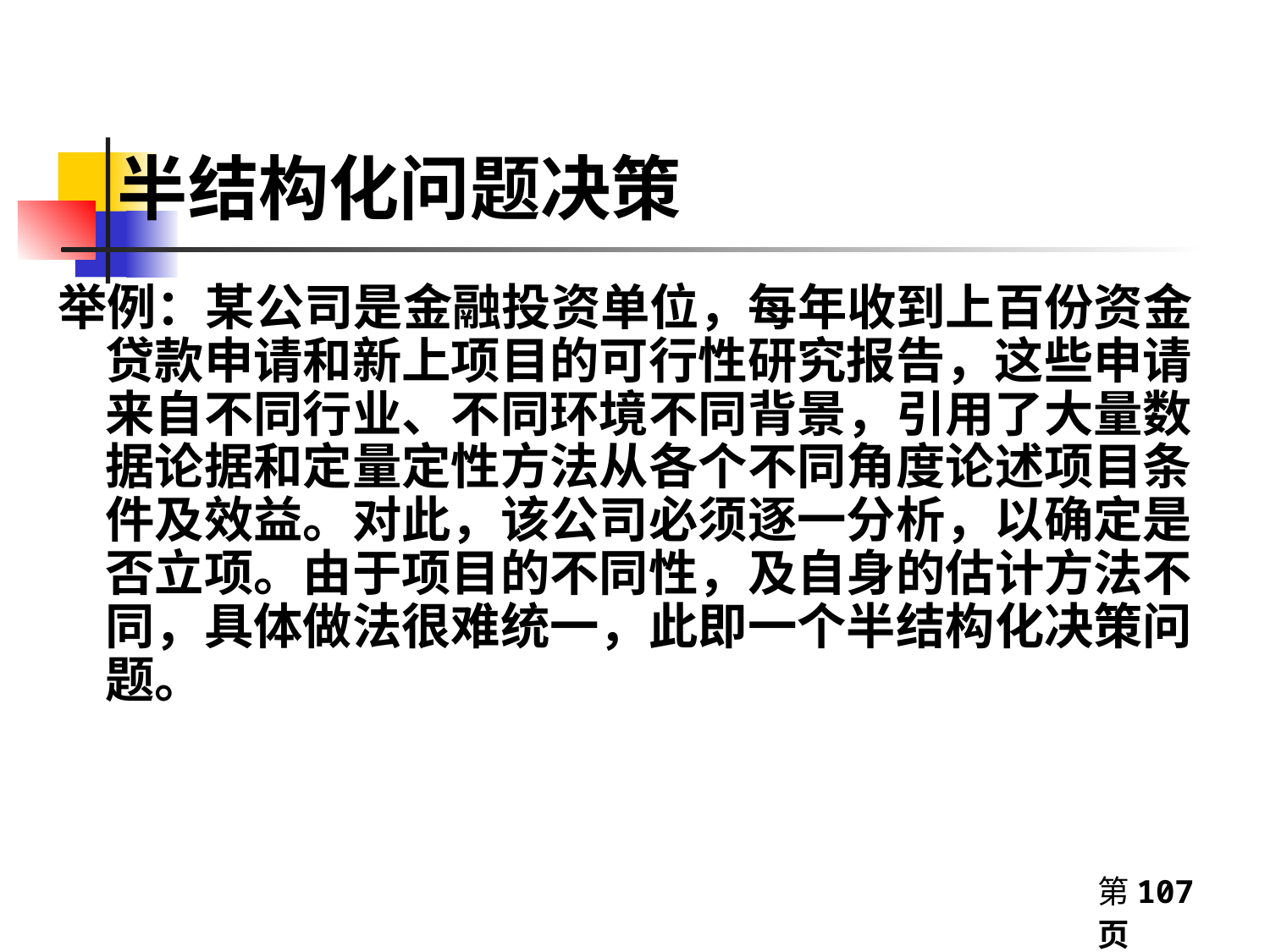

半结构化问题决策
举例：某公司是金融投资单位，每年收到上百份资金贷款申请和新上项目的可行性研究报告，这些申请来自不同行业、不同环境不同背景，引用了大量数据论据和定量定性方法从各个不同角度论述项目条件及效益。对此，该公司必须逐一分析，以确定是否立项。由于项目的不同性，及自身的估计方法不同，具体做法很难统一，此即一个半结构化决策问题。